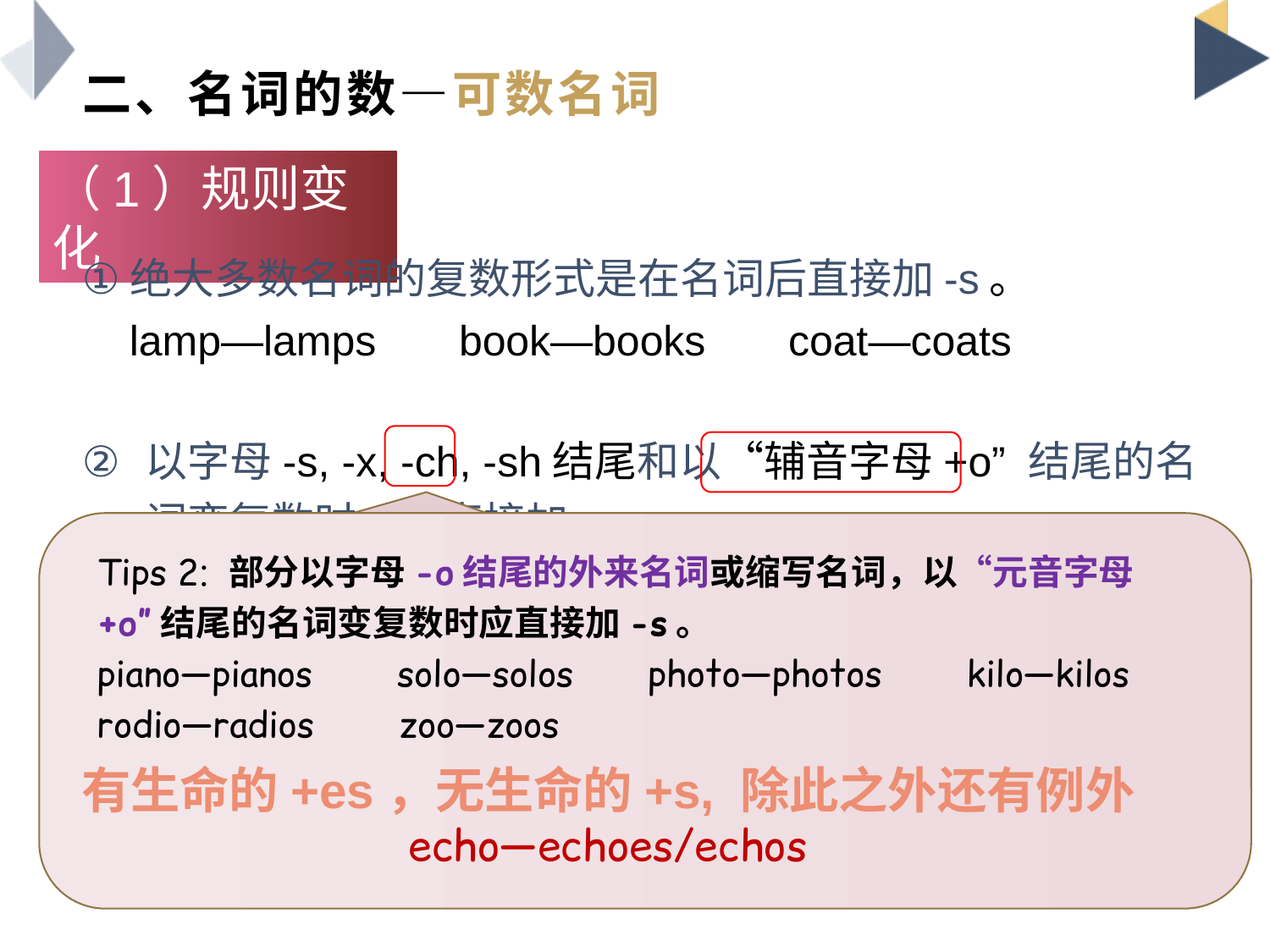

# 二、名词的数—可数名词
（1）规则变化
绝大多数名词的复数形式是在名词后直接加-s。
    lamp—lamps       book—books       coat—coats

以字母-s, -x, -ch, -sh结尾和以“辅音字母+o” 结尾的名词变复数时一般直接加-es。
     bus—buses        box—boxes             watch—watches
     dish—dishes      tomato—tomatoes   potato—potatoes
     hero—heroes

Tips 2: 部分以字母-o结尾的外来名词或缩写名词，以“元音字母+o”结尾的名词变复数时应直接加-s。
piano—pianos        solo—solos       photo—photos        kilo—kilos
rodio—radios        zoo—zoos

Tips1: 以-ch结尾的名词，若-ch发/k/音，则该名词的复数形式是在名词后加-s。 如：stomach—stomachs。
有生命的+es，无生命的+s, 除此之外还有例外
echo—echoes/echos